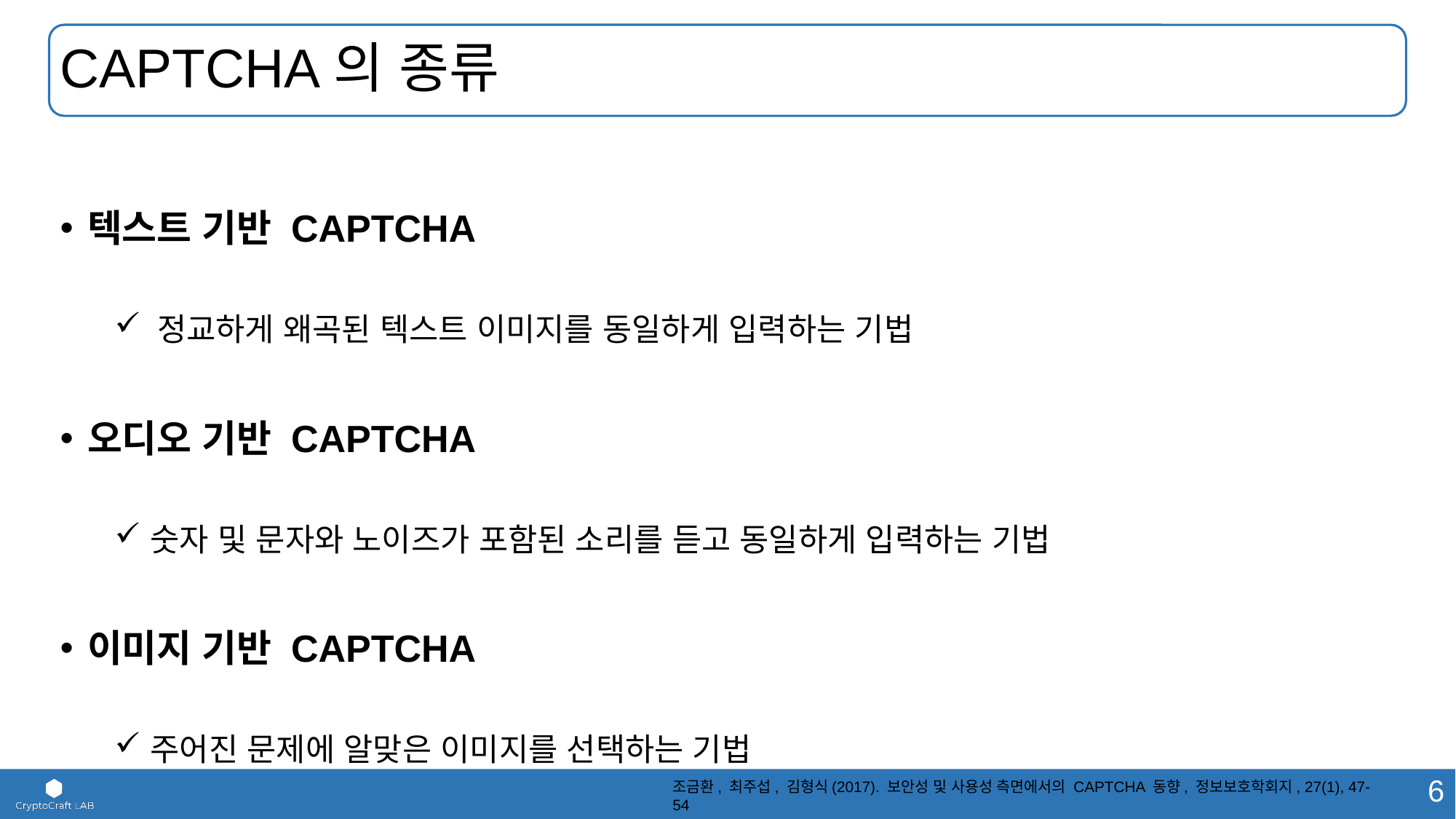

# CAPTCHA의 종류

텍스트 기반 CAPTCHA

정교하게 왜곡된 텍스트 이미지를 동일하게 입력하는 기법

오디오 기반 CAPTCHA

숫자 및 문자와 노이즈가 포함된 소리를 듣고 동일하게 입력하는 기법

이미지 기반 CAPTCHA

주어진 문제에 알맞은 이미지를 선택하는 기법
조금환, 최주섭, 김형식(2017). 보안성 및 사용성 측면에서의 CAPTCHA 동향, 정보보호학회지, 27(1), 47-54